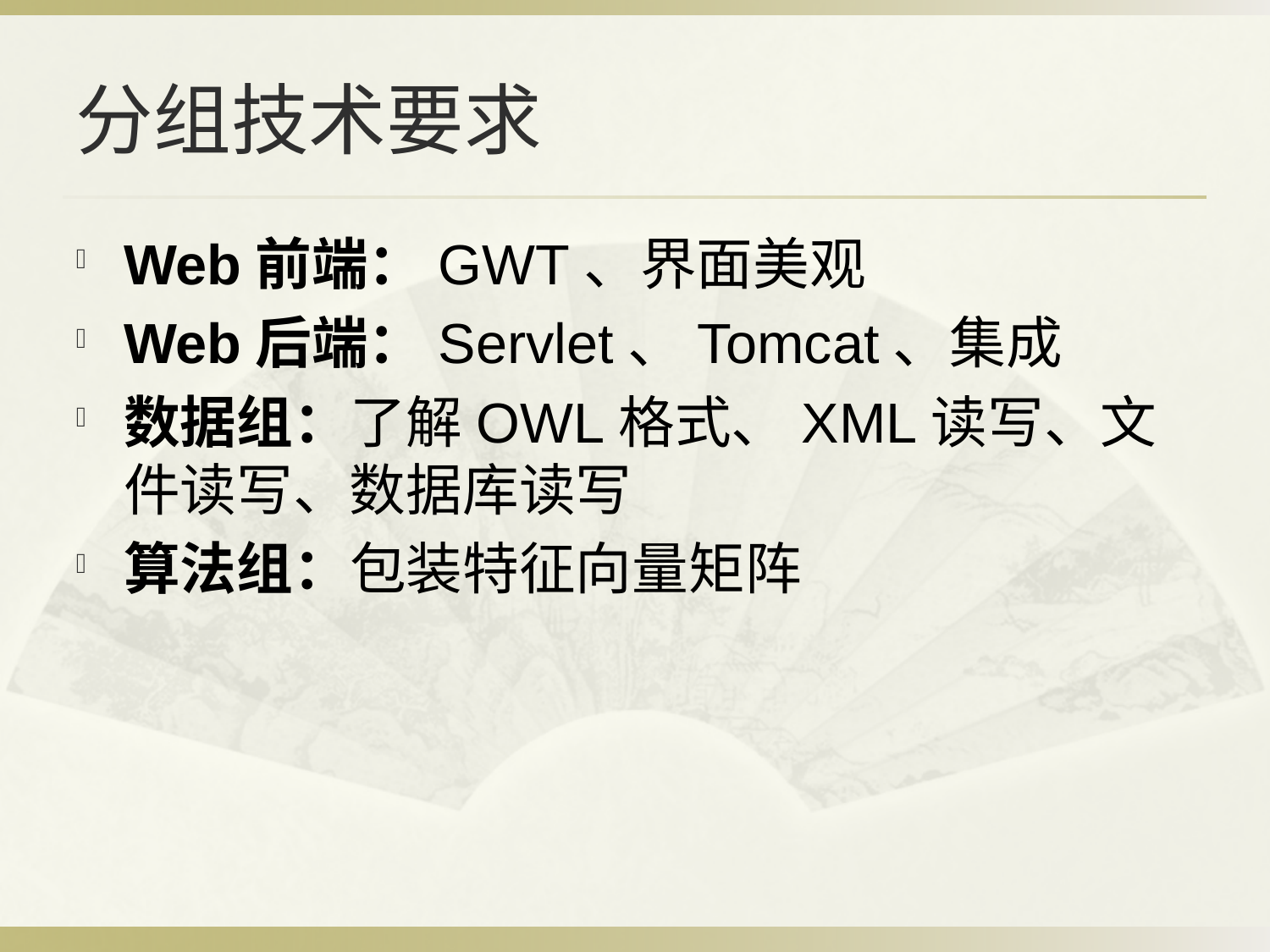

# 分组技术要求
Web前端：GWT、界面美观
Web后端：Servlet、Tomcat、集成
数据组：了解OWL格式、XML读写、文件读写、数据库读写
算法组：包装特征向量矩阵